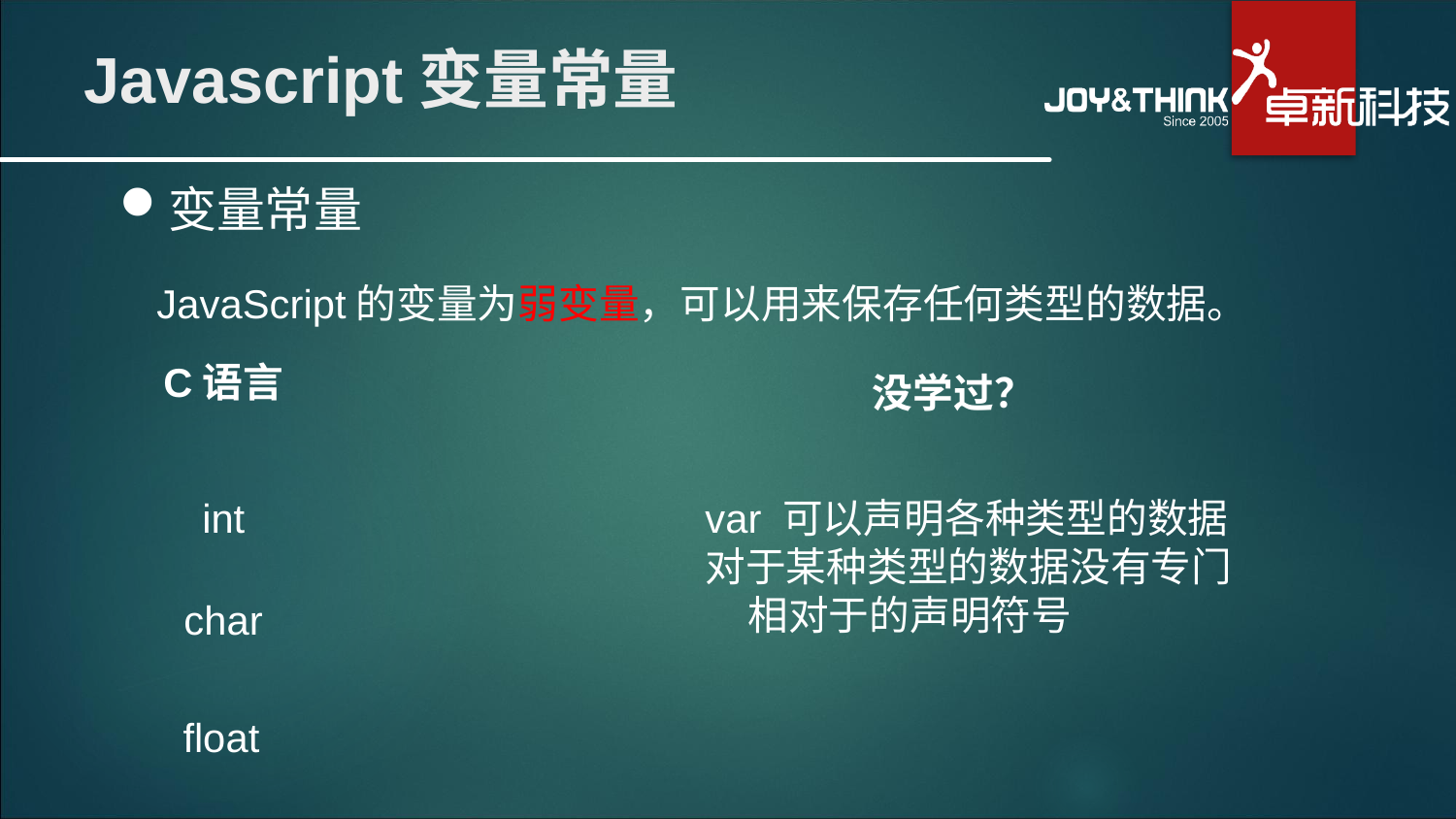

# Javascript变量常量
变量常量
JavaScript的变量为弱变量，可以用来保存任何类型的数据。
C语言
没学过？
int
var 可以声明各种类型的数据
对于某种类型的数据没有专门相对于的声明符号
char
float